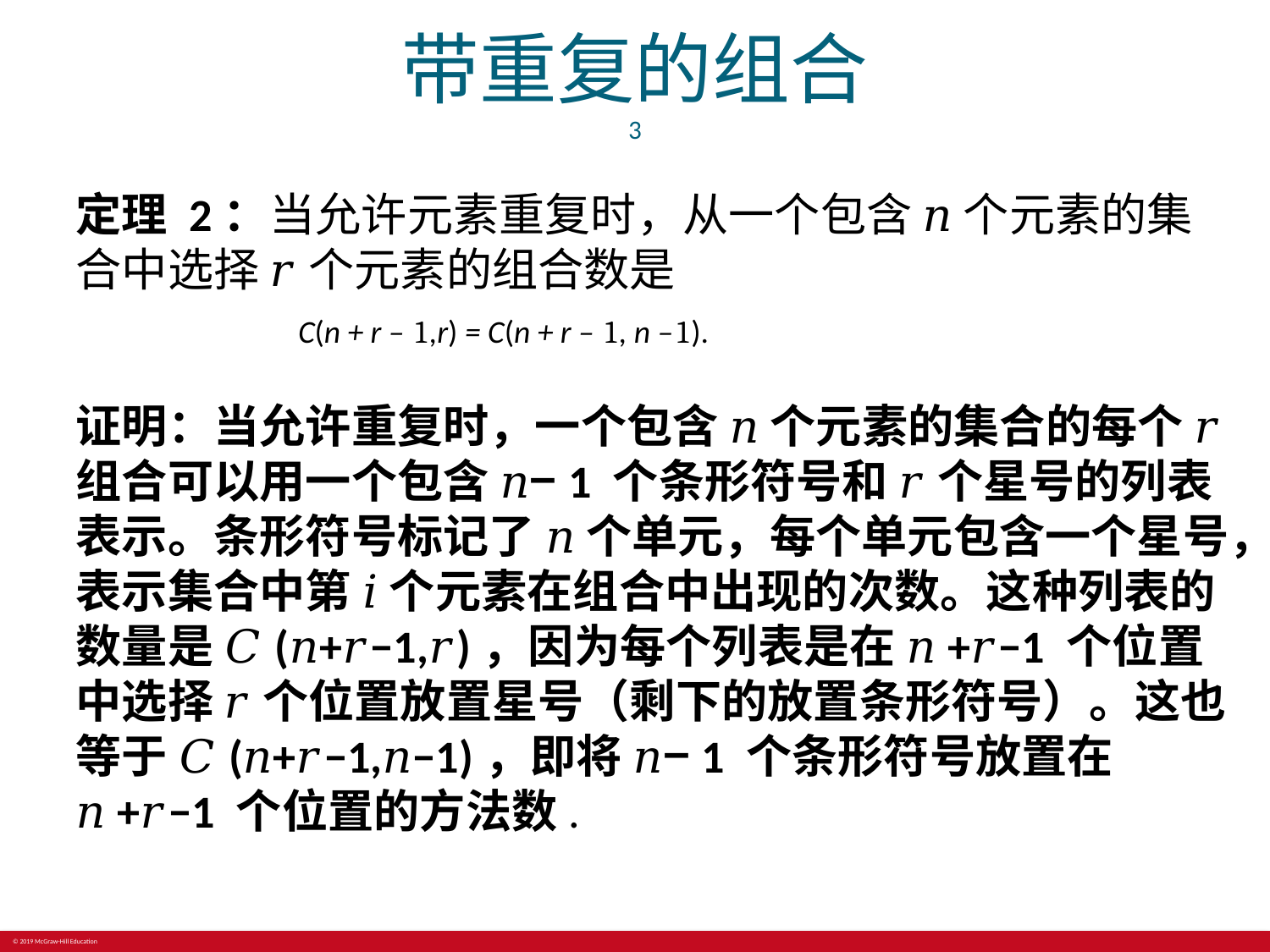

# 带重复的组合 3
定理 2：当允许元素重复时，从一个包含 𝑛 个元素的集合中选择 𝑟 个元素的组合数是
C(n + r – 1,r) = C(n + r – 1, n –1).
证明：当允许重复时，一个包含 𝑛 个元素的集合的每个 𝑟 组合可以用一个包含 𝑛−1 个条形符号和 𝑟 个星号的列表表示。条形符号标记了 𝑛 个单元，每个单元包含一个星号，表示集合中第 𝑖 个元素在组合中出现的次数。这种列表的数量是 𝐶(𝑛+𝑟−1,𝑟)，因为每个列表是在 𝑛+𝑟−1 个位置中选择 𝑟 个位置放置星号（剩下的放置条形符号）。这也等于 𝐶(𝑛+𝑟−1,𝑛−1)，即将 𝑛−1 个条形符号放置在 𝑛+𝑟−1 个位置的方法数.